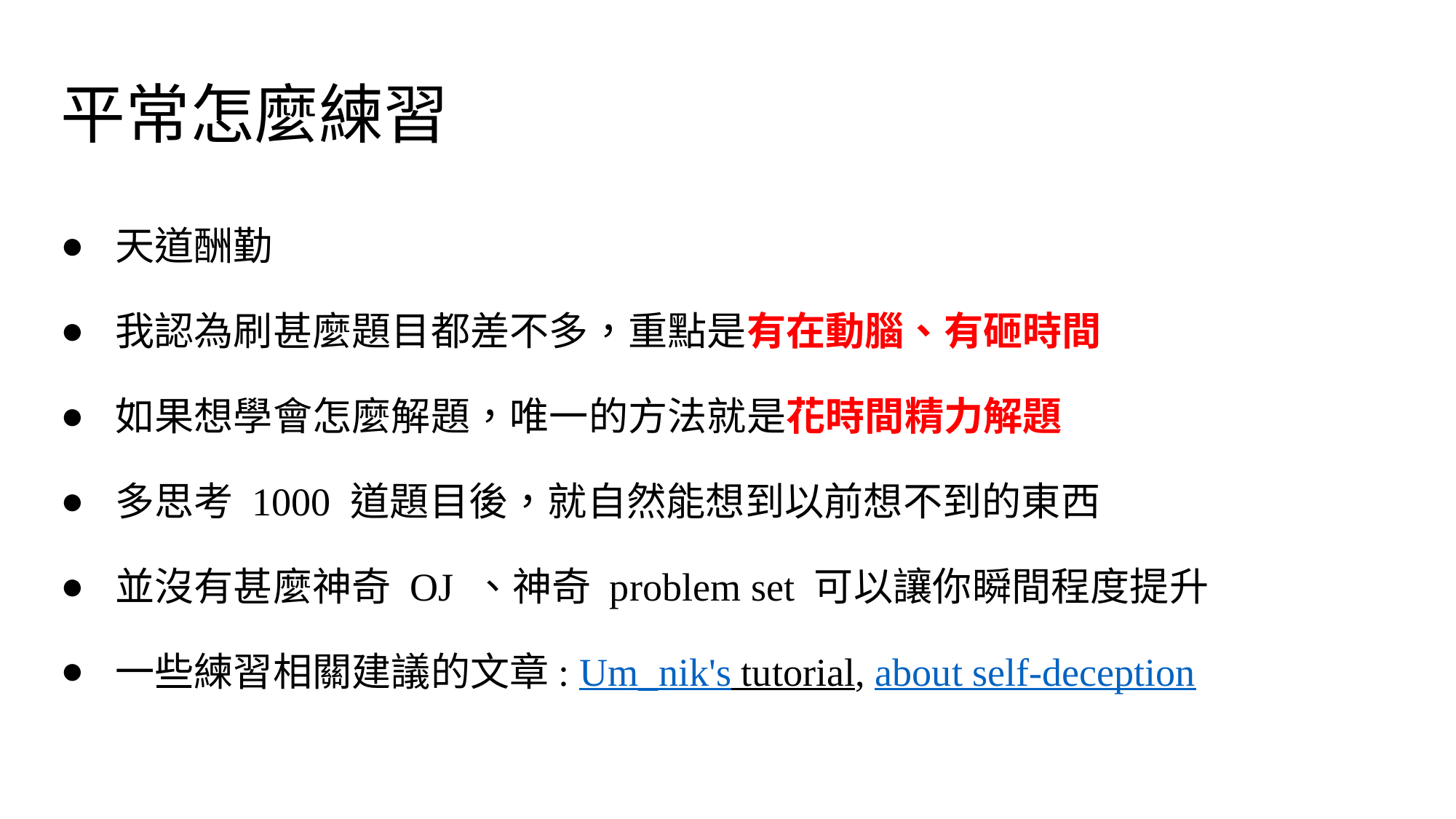

# 平常怎麼練習
天道酬勤

我認為刷甚麼題目都差不多，重點是有在動腦、有砸時間

如果想學會怎麼解題，唯一的方法就是花時間精力解題

多思考 1000 道題目後，就自然能想到以前想不到的東西

並沒有甚麼神奇 OJ 、神奇 problem set 可以讓你瞬間程度提升

一些練習相關建議的文章: Um_nik's tutorial, about self-deception